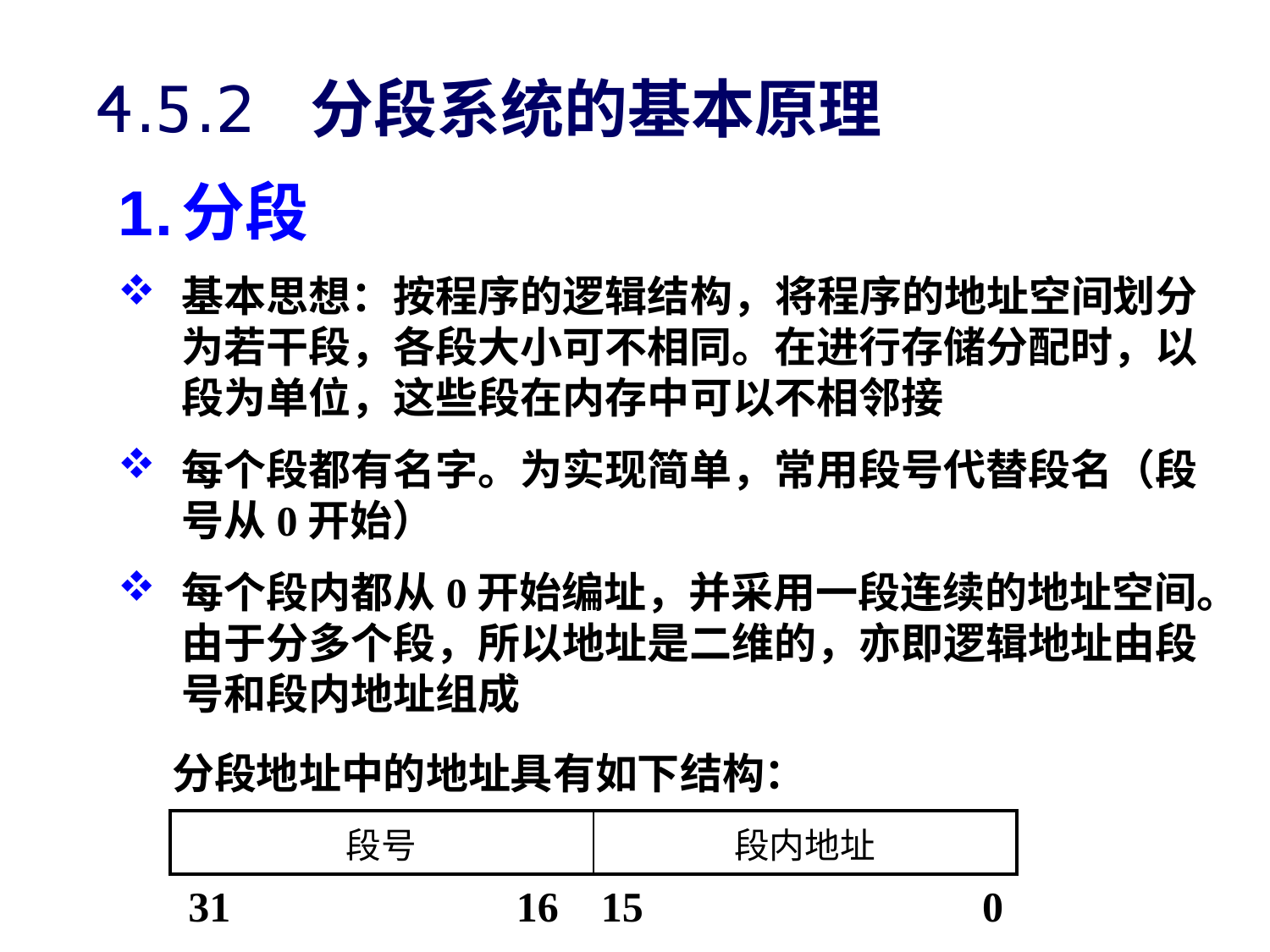

4.5.2  分段系统的基本原理
分段
基本思想：按程序的逻辑结构，将程序的地址空间划分为若干段，各段大小可不相同。在进行存储分配时，以段为单位，这些段在内存中可以不相邻接
每个段都有名字。为实现简单，常用段号代替段名（段号从0开始）
每个段内都从0开始编址，并采用一段连续的地址空间。由于分多个段，所以地址是二维的，亦即逻辑地址由段号和段内地址组成
分段地址中的地址具有如下结构：
| 段号 | 段内地址 |
| --- | --- |
31                           16    15                                0